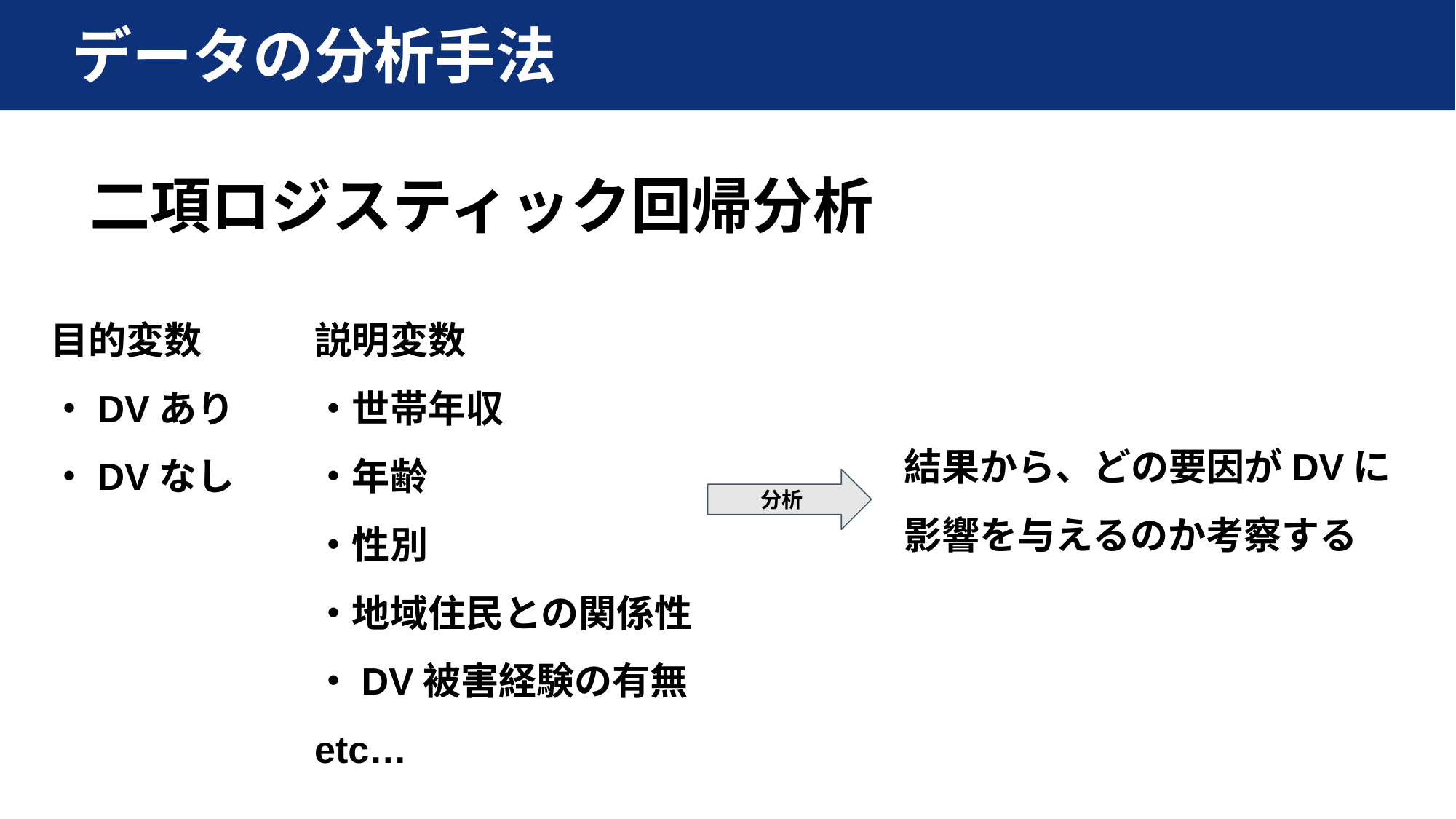

データの分析手法
　二項ロジスティック回帰分析
目的変数
・DVあり
・DVなし
説明変数
・世帯年収
・年齢
・性別
・地域住民との関係性
・DV被害経験の有無
etc…
結果から、どの要因がDVに
影響を与えるのか考察する
分析